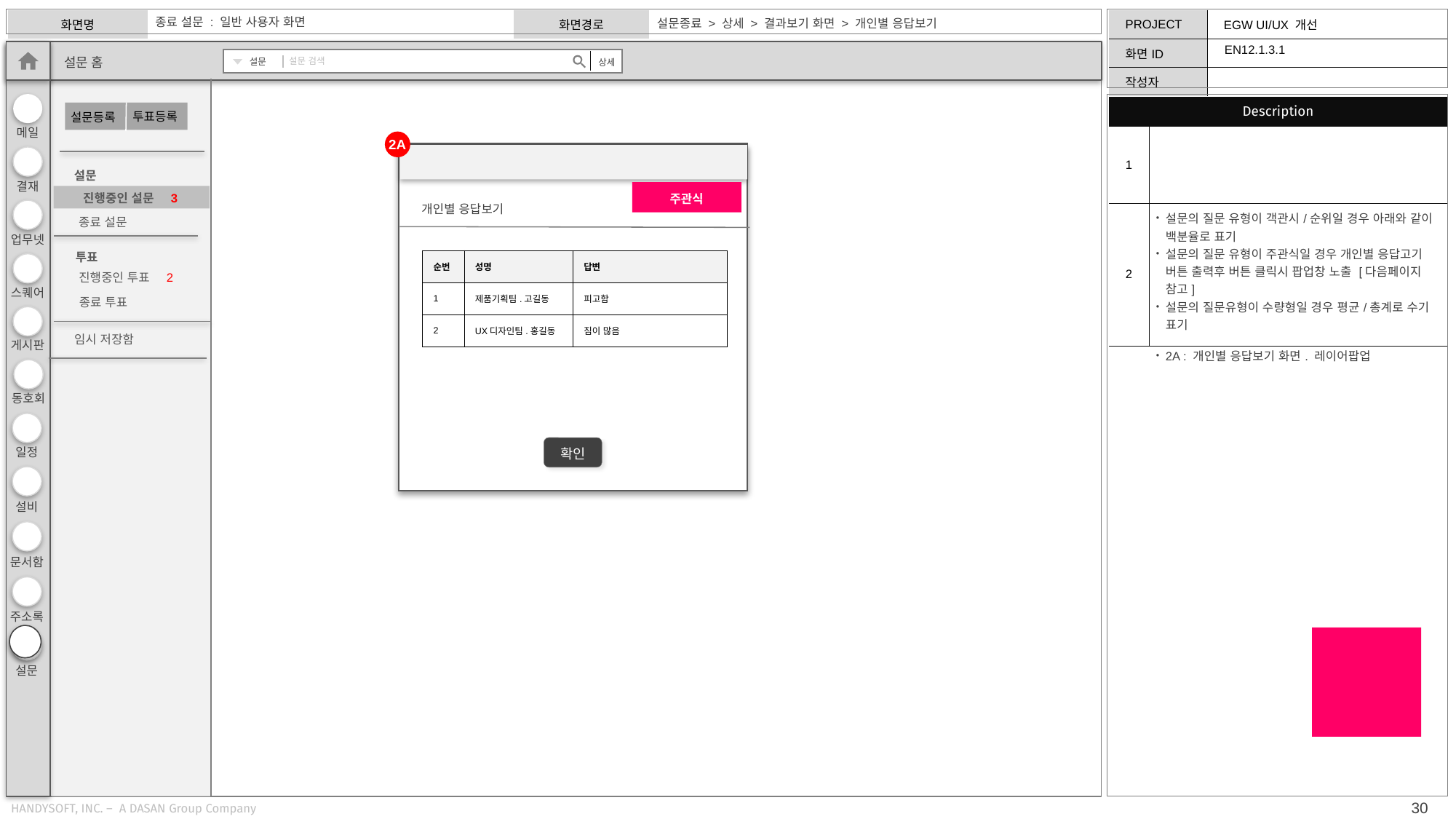

종료 설문 : 일반 사용자 화면
설문종료 > 상세 > 결과보기 화면 > 개인별 응답보기
EN12.1.3.1

설문

설문 검색
상세
설문 홈

투표등록
설문등록
설문

진행중인 설문    3
종료 설문
투표
진행중인 투표    2
종료 투표
임시 저장함
| Description |  |
| --- | --- |
| 1 |  |
| 2 | 설문의 질문 유형이 객관시/순위일 경우 아래와 같이 백분율로 표기 설문의 질문 유형이 주관식일 경우 개인별 응답고기 버튼 출력후 버튼 클릭시 팝업창 노출 [다음페이지 참고] 설문의 질문유형이 수량형일 경우 평균/총계로 수기 표기 2A : 개인별 응답보기 화면. 레이어팝업 |
2A

주관식
개인별 응답보기
| 순번 | 성명 | 답변 |
| --- | --- | --- |
| 1 | 제품기획팀.고길동 | 피고함 |
| 2 | UX디자인팀.홍길동 | 짐이 많음 |
확인